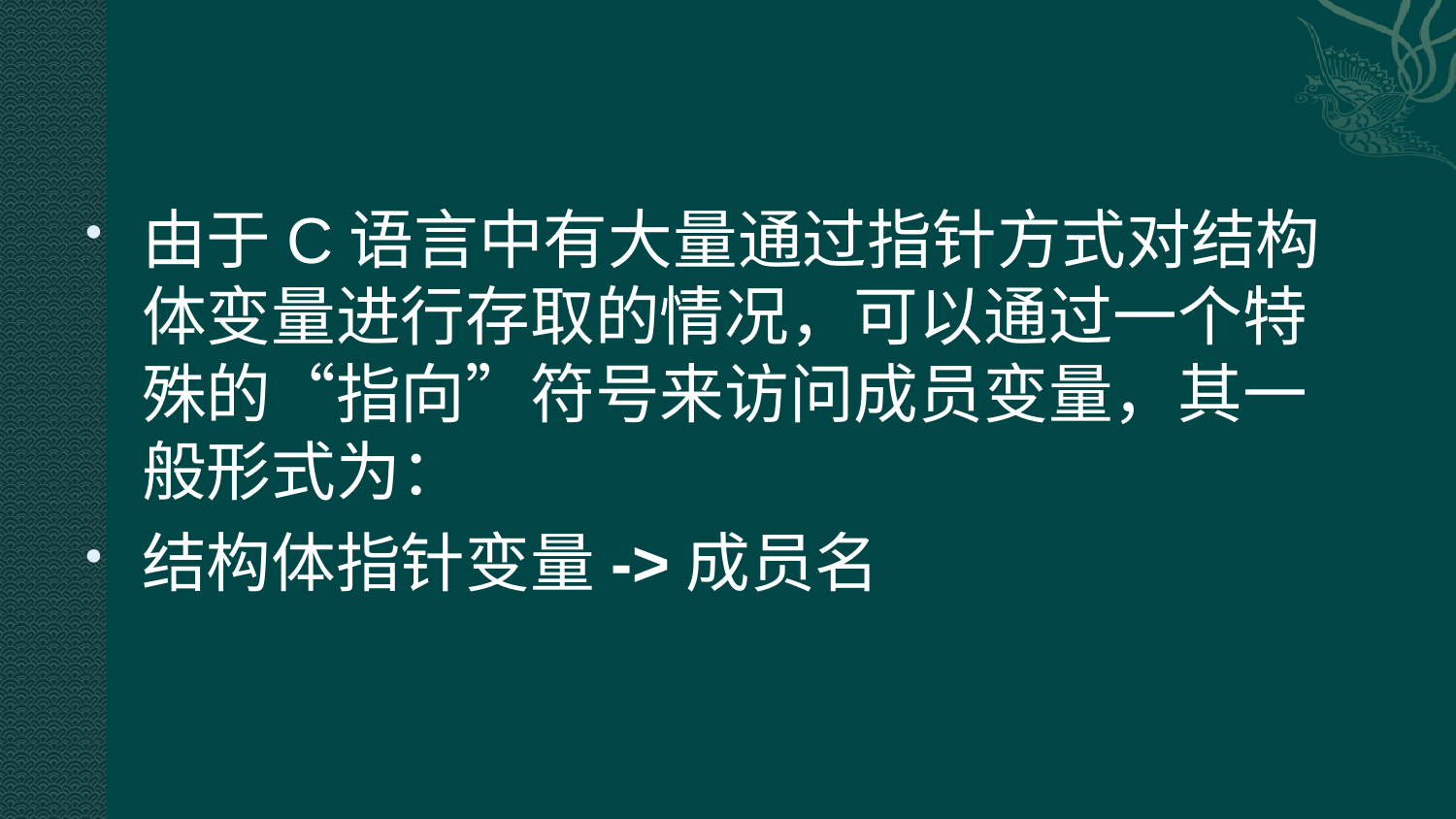

#
由于C语言中有大量通过指针方式对结构体变量进行存取的情况，可以通过一个特殊的“指向”符号来访问成员变量，其一般形式为：
结构体指针变量->成员名